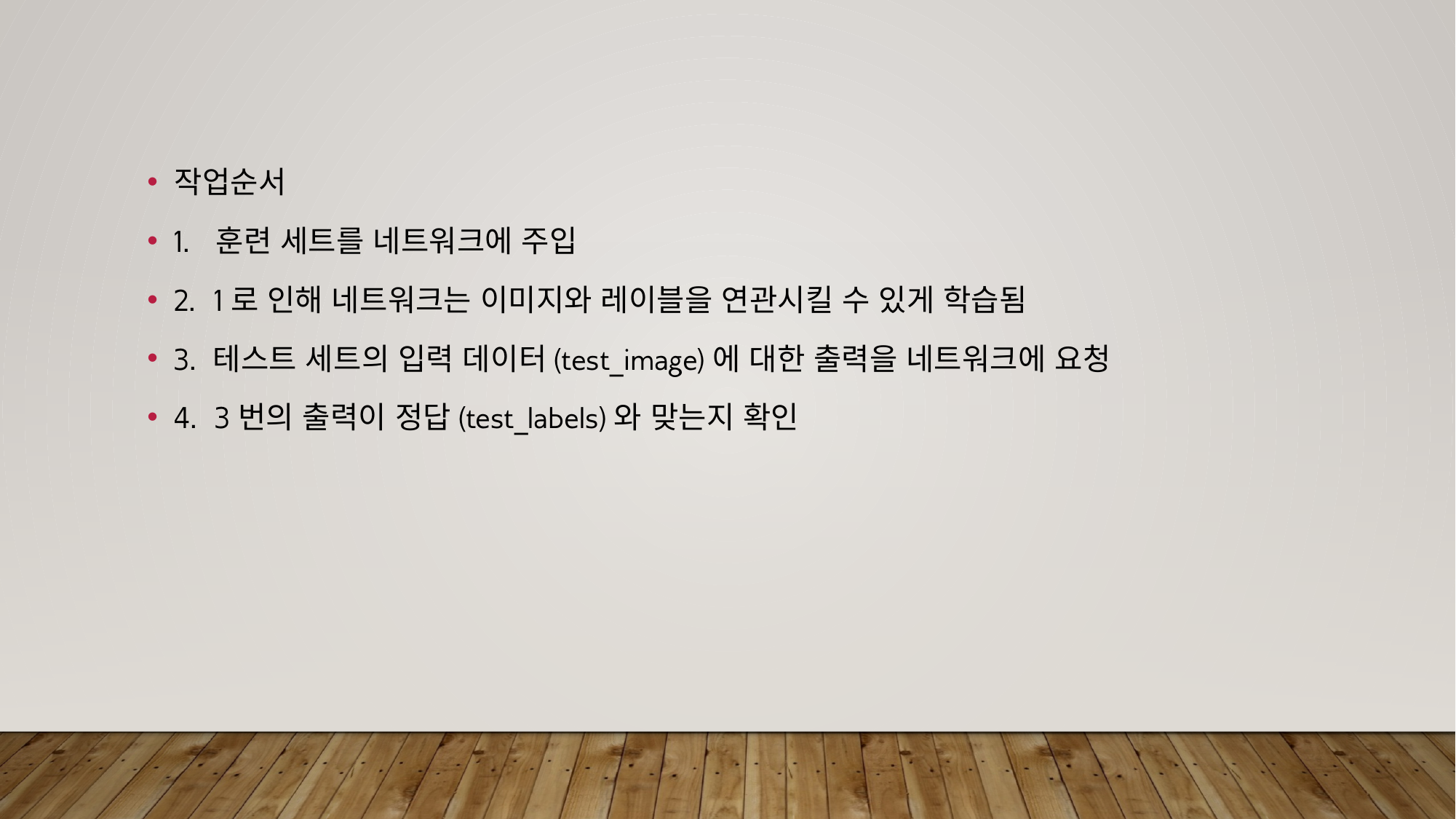

작업순서
1.  훈련 세트를 네트워크에 주입
2.  1로 인해 네트워크는 이미지와 레이블을 연관시킬 수 있게 학습됨
3. 테스트 세트의 입력 데이터(test_image)에 대한 출력을 네트워크에 요청
4.  3번의 출력이 정답(test_labels)와 맞는지 확인